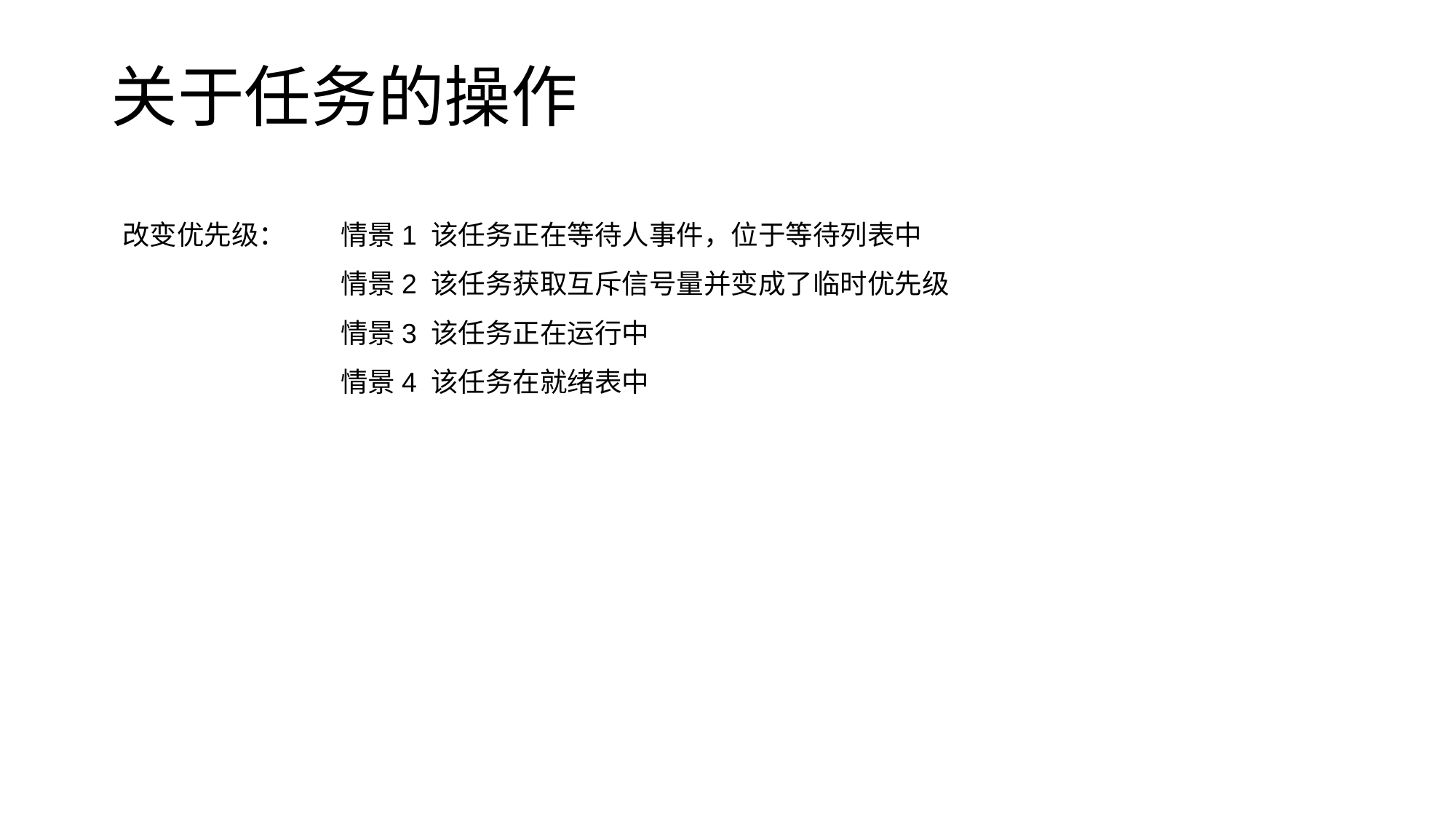

# 关于任务的操作
改变优先级：	情景1 该任务正在等待人事件，位于等待列表中
		情景2 该任务获取互斥信号量并变成了临时优先级
		情景3 该任务正在运行中
		情景4 该任务在就绪表中